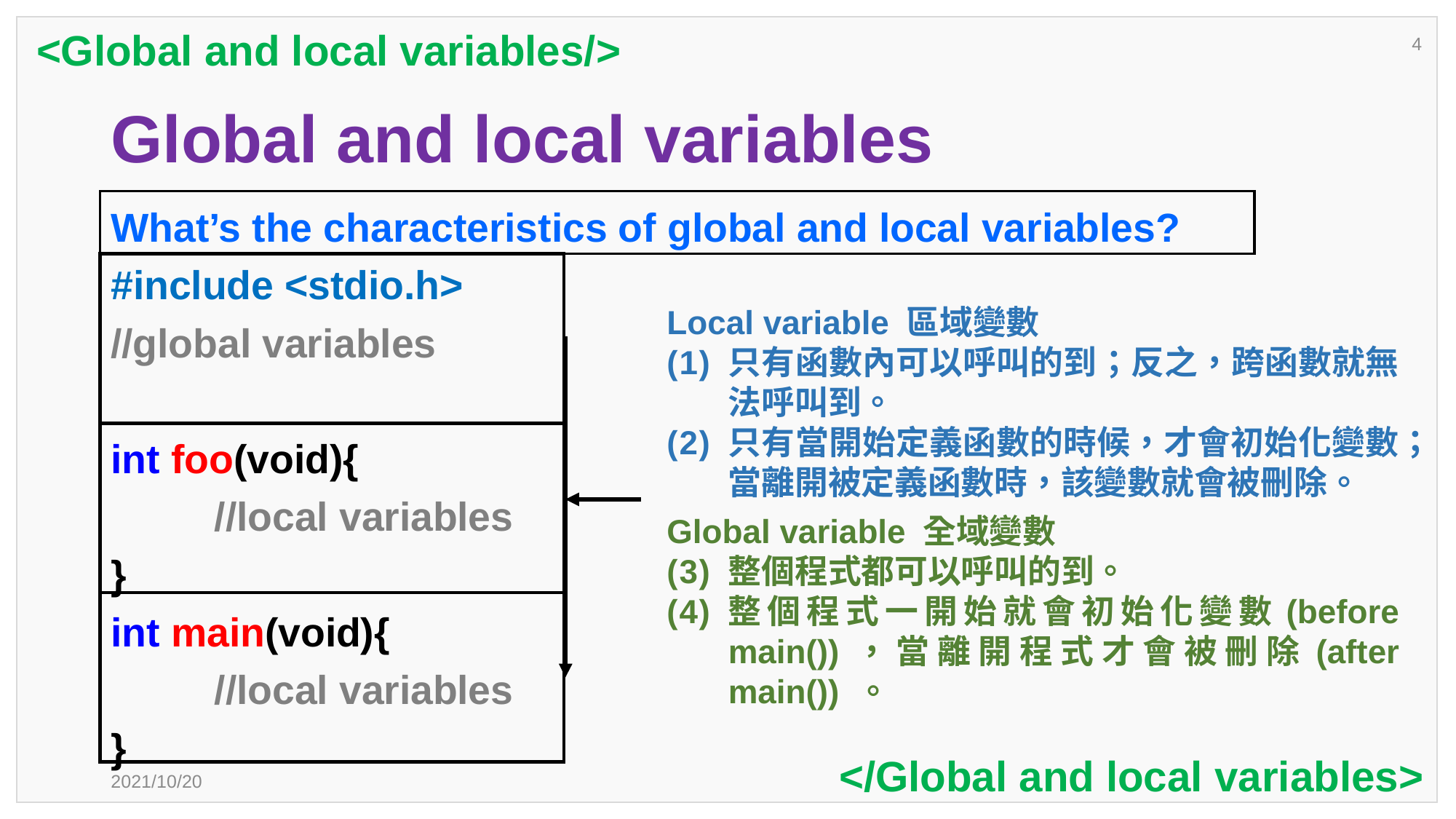

<Global and local variables/>
4
# Global and local variables

What’s the characteristics of global and local variables?
#include <stdio.h>
//global variables

int foo(void){
	//local variables
}
int main(void){
	//local variables
}

Local variable 區域變數
只有函數內可以呼叫的到；反之，跨函數就無法呼叫到。
只有當開始定義函數的時候，才會初始化變數；當離開被定義函數時，該變數就會被刪除。
Global variable 全域變數
整個程式都可以呼叫的到。
整個程式一開始就會初始化變數(before main())，當離開程式才會被刪除(after main()) 。

</Global and local variables>
2021/10/20